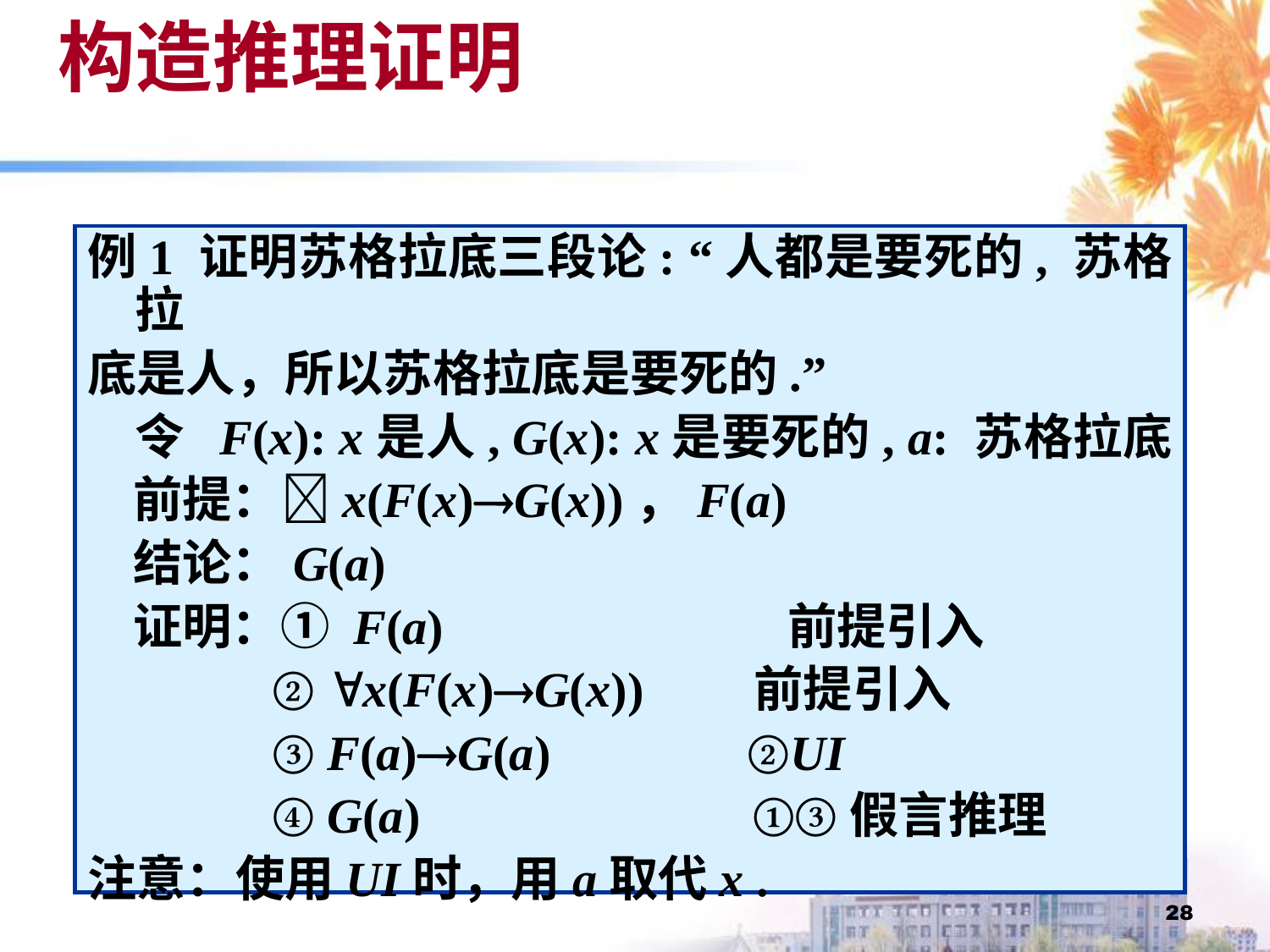

# 构造推理证明
例1 证明苏格拉底三段论: “人都是要死的, 苏格拉
底是人，所以苏格拉底是要死的.”
   令  F(x): x是人, G(x): x是要死的, a: 苏格拉底
   前提：∀x(F(x)→G(x))，F(a)
   结论：G(a)
   证明：① F(a)                           前提引入
               ② ∀x(F(x)→G(x))        前提引入
               ③ F(a)→G(a)                ②UI
               ④ G(a)                           ①③假言推理
注意：使用UI时，用a取代x .
28